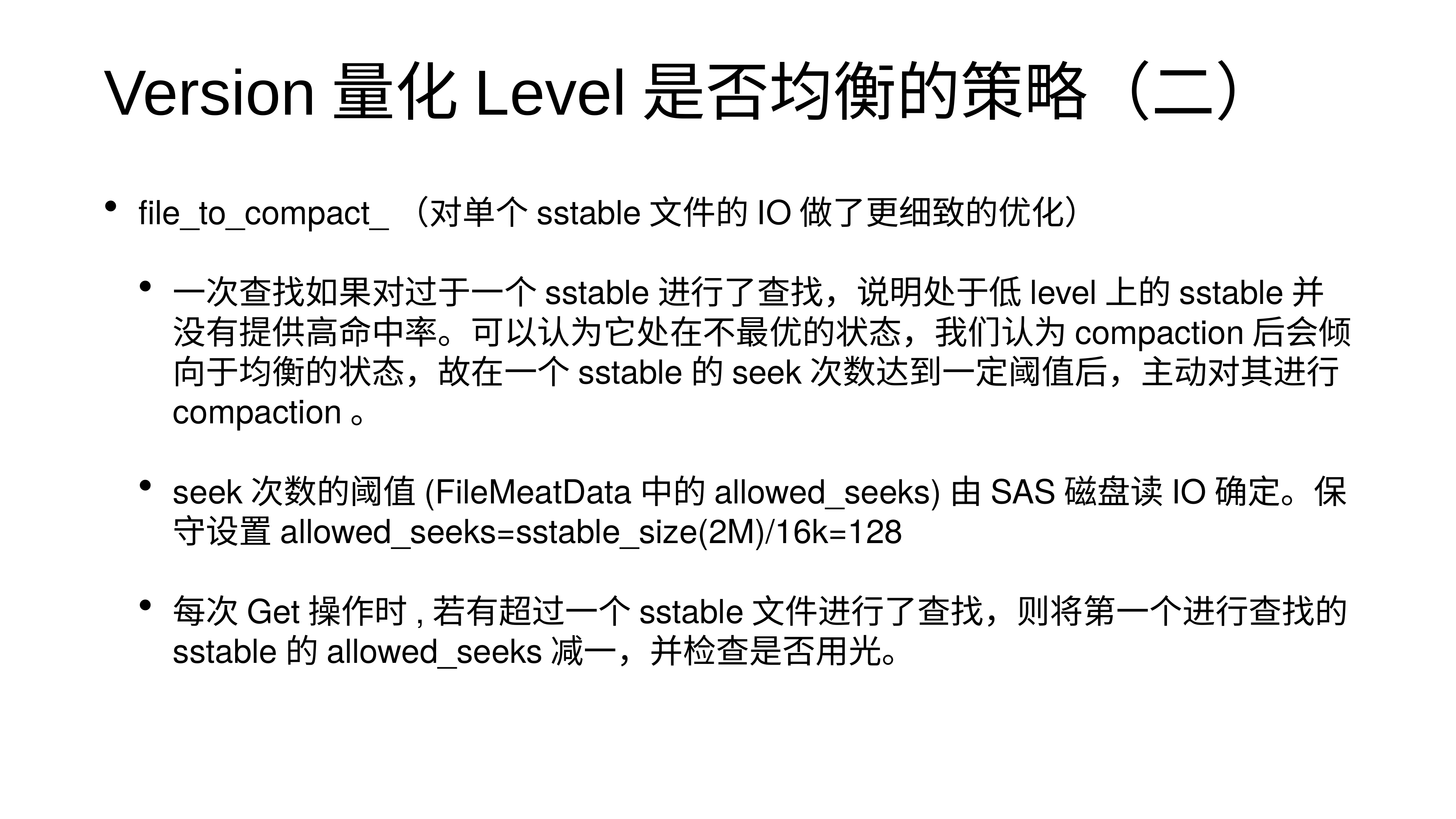

# Version量化Level是否均衡的策略（二）
file_to_compact_（对单个sstable文件的IO做了更细致的优化）
一次查找如果对过于一个sstable进行了查找，说明处于低level上的sstable并没有提供高命中率。可以认为它处在不最优的状态，我们认为compaction后会倾向于均衡的状态，故在一个sstable的seek次数达到一定阈值后，主动对其进行compaction。
seek次数的阈值(FileMeatData中的allowed_seeks)由SAS磁盘读IO确定。保守设置allowed_seeks=sstable_size(2M)/16k=128
每次Get操作时,若有超过一个sstable文件进行了查找，则将第一个进行查找的sstable的allowed_seeks减一，并检查是否用光。